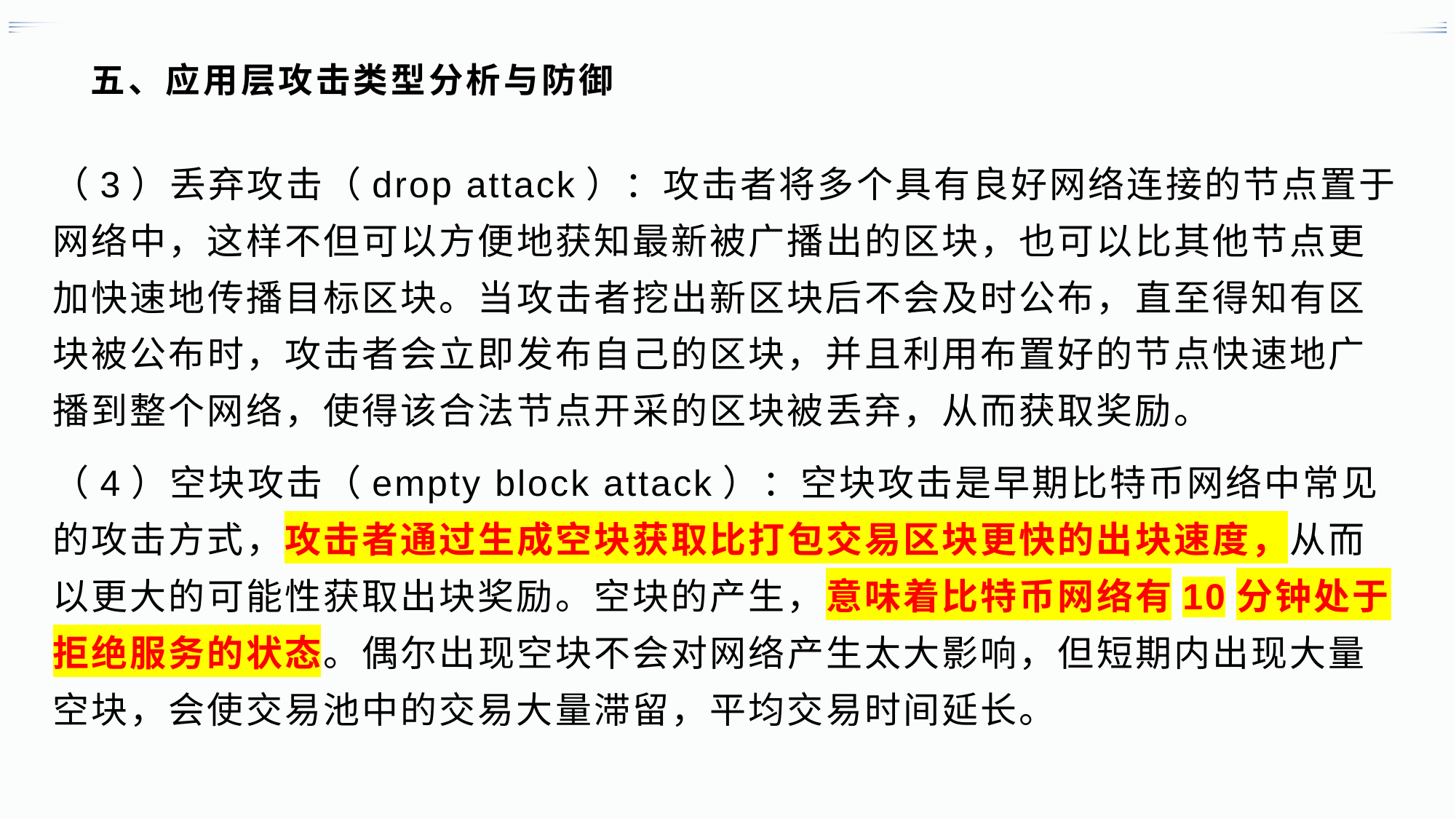

# 五、应用层攻击类型分析与防御
（3）丢弃攻击（drop attack）：攻击者将多个具有良好网络连接的节点置于网络中，这样不但可以方便地获知最新被广播出的区块，也可以比其他节点更加快速地传播目标区块。当攻击者挖出新区块后不会及时公布，直至得知有区块被公布时，攻击者会立即发布自己的区块，并且利用布置好的节点快速地广播到整个网络，使得该合法节点开采的区块被丢弃，从而获取奖励。
（4）空块攻击（empty block attack）：空块攻击是早期比特币网络中常见的攻击方式，攻击者通过生成空块获取比打包交易区块更快的出块速度，从而以更大的可能性获取出块奖励。空块的产生，意味着比特币网络有10分钟处于拒绝服务的状态。偶尔出现空块不会对网络产生太大影响，但短期内出现大量空块，会使交易池中的交易大量滞留，平均交易时间延长。